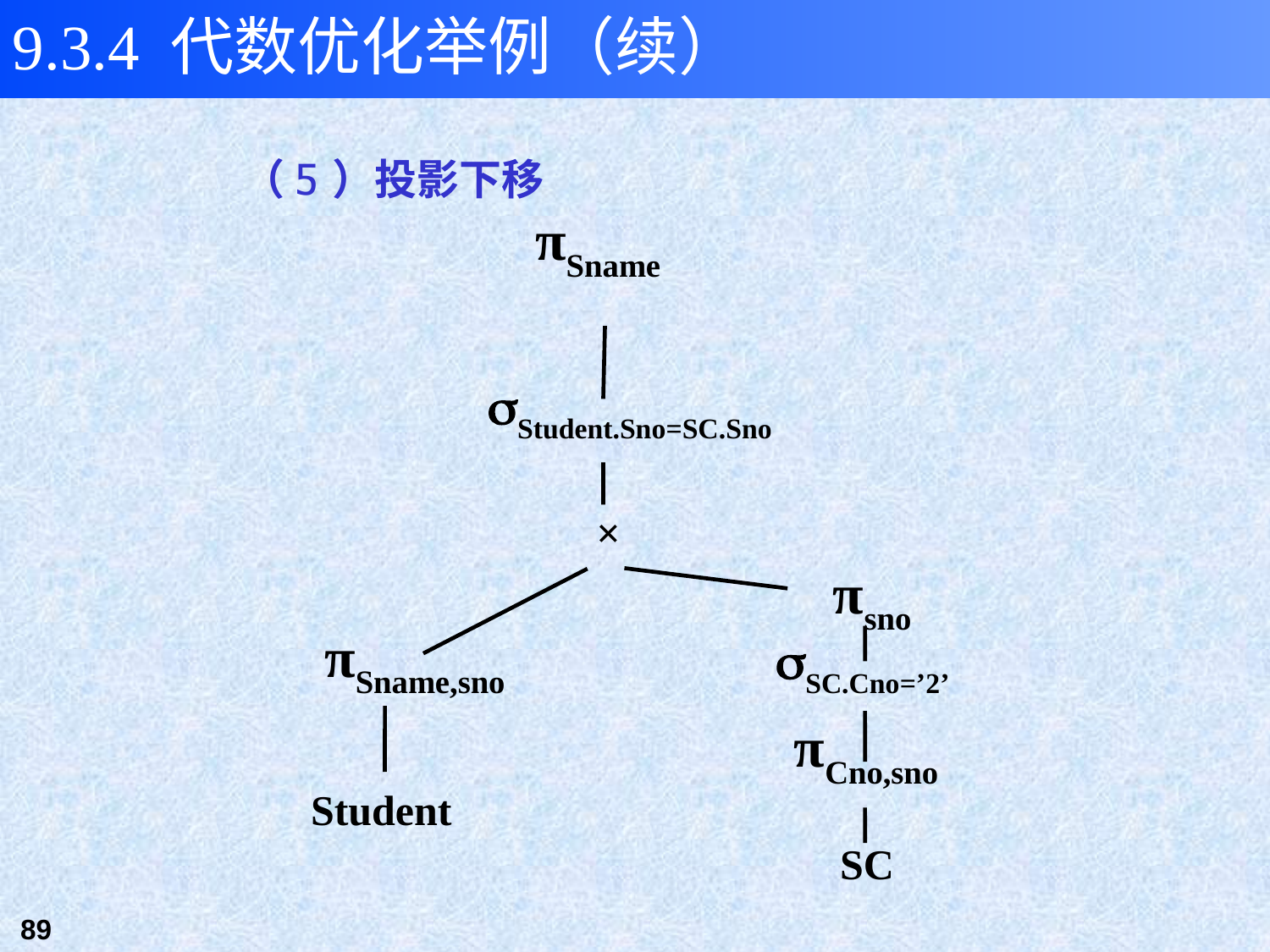

9.3.4 代数优化举例（续）

（5）投影下移
πSname

σStudent.Sno=SC.Sno

×

πsno
πSname,sno

σSC.Cno=’2’

πCno,sno
Student

SC